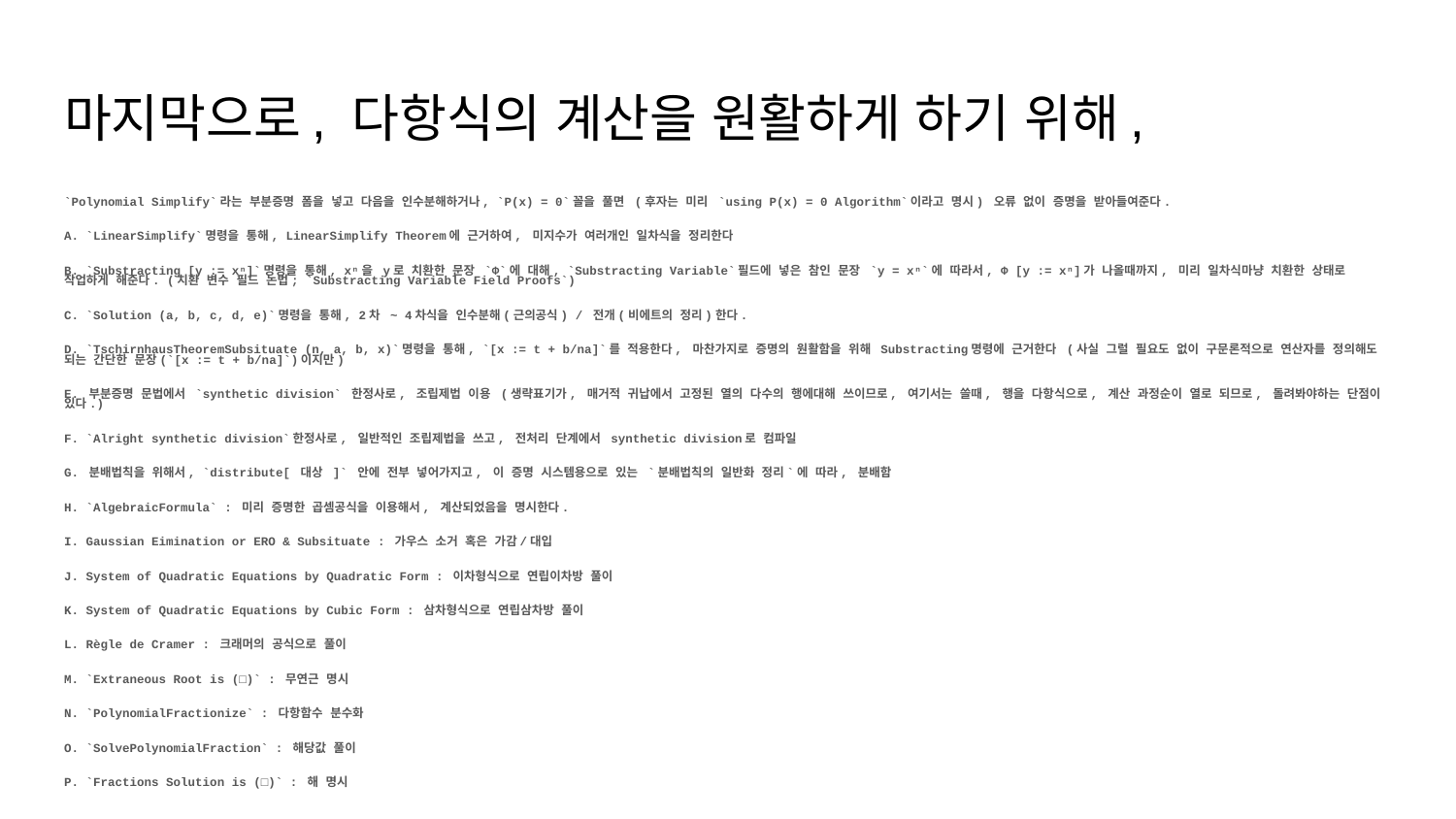

# 마지막으로, 다항식의 계산을 원활하게 하기 위해,
`Polynomial Simplify`라는 부분증명 폼을 넣고 다음을 인수분해하거나, `P(x) = 0`꼴을 풀면 (후자는 미리 `using P(x) = 0 Algorithm`이라고 명시) 오류 없이 증명을 받아들여준다.
A. `LinearSimplify`명령을 통해, LinearSimplify Theorem에 근거하여, 미지수가 여러개인 일차식을 정리한다
B. `Substracting [y := xⁿ]`명령을 통해, xⁿ을 y로 치환한 문장 `Φ`에 대해, `Substracting Variable`필드에 넣은 참인 문장 `y = xⁿ`에 따라서, Φ [y := xⁿ]가 나올때까지, 미리 일차식마냥 치환한 상태로 작업하게 해준다. (치환 변수 필드 논법; `Substracting Variable Field Proofs`)
C. `Solution (a, b, c, d, e)`명령을 통해, 2차 ~ 4차식을 인수분해(근의공식) / 전개(비에트의 정리)한다.
D. `TschirnhausTheoremSubsituate (n, a, b, x)`명령을 통해, `[x := t + b/na]`를 적용한다, 마찬가지로 증명의 원활함을 위해 Substracting명령에 근거한다 (사실 그럴 필요도 없이 구문론적으로 연산자를 정의해도 되는 간단한 문장(`[x := t + b/na]`)이지만)
E. 부분증명 문법에서 `synthetic division` 한정사로, 조립제법 이용 (생략표기가, 매거적 귀납에서 고정된 열의 다수의 행에대해 쓰이므로, 여기서는 쓸때, 행을 다항식으로, 계산 과정순이 열로 되므로, 돌려봐야하는 단점이 있다.)
F. `Alright synthetic division`한정사로, 일반적인 조립제법을 쓰고, 전처리 단계에서 synthetic division로 컴파일
G. 분배법칙을 위해서, `distribute[ 대상 ]` 안에 전부 넣어가지고, 이 증명 시스템용으로 있는 `분배법칙의 일반화 정리`에 따라, 분배함
H. `AlgebraicFormula` : 미리 증명한 곱셈공식을 이용해서, 계산되었음을 명시한다.
I. Gaussian Eimination or ERO & Subsituate : 가우스 소거 혹은 가감/대입
J. System of Quadratic Equations by Quadratic Form : 이차형식으로 연립이차방 풀이
K. System of Quadratic Equations by Cubic Form : 삼차형식으로 연립삼차방 풀이
L. Règle de Cramer : 크래머의 공식으로 풀이
M. `Extraneous Root is (□)` : 무연근 명시
N. `PolynomialFractionize` : 다항함수 분수화
O. `SolvePolynomialFraction` : 해당값 풀이
P. `Fractions Solution is (□)` : 해 명시